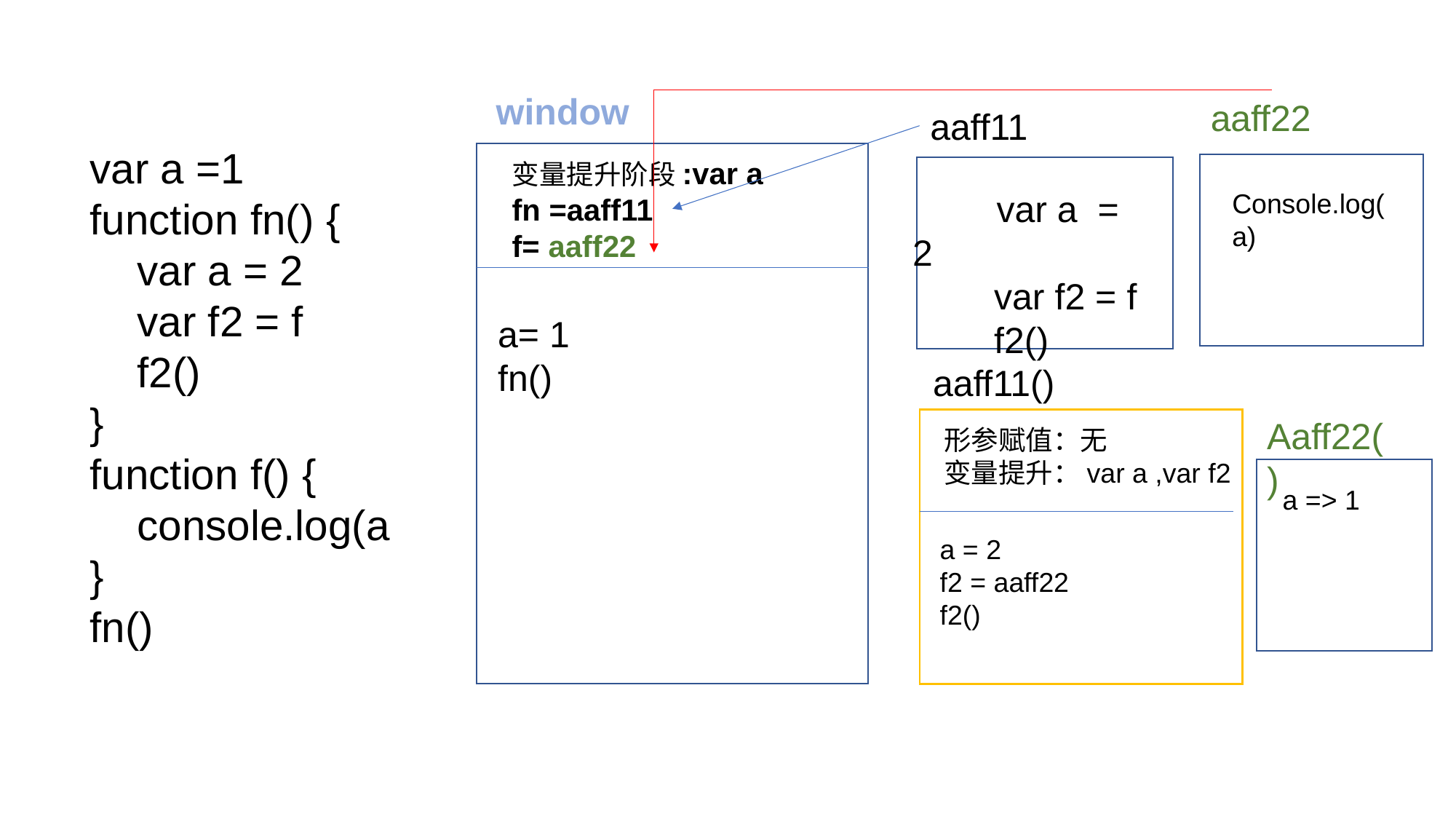

window
aaff22
aaff11
    var a =1
    function fn() {
        var a = 2
        var f2 = f
        f2()
    }
    function f() {
        console.log(a
    }
    fn()

变量提升阶段:var a
fn =aaff11
f= aaff22

           var a  = 2
        var f2 = f
        f2()
Console.log(a)
a= 1
fn()
aaff11()
Aaff22()

形参赋值：无
变量提升：var a ,var f2

a => 1
a = 2
f2 = aaff22
f2()